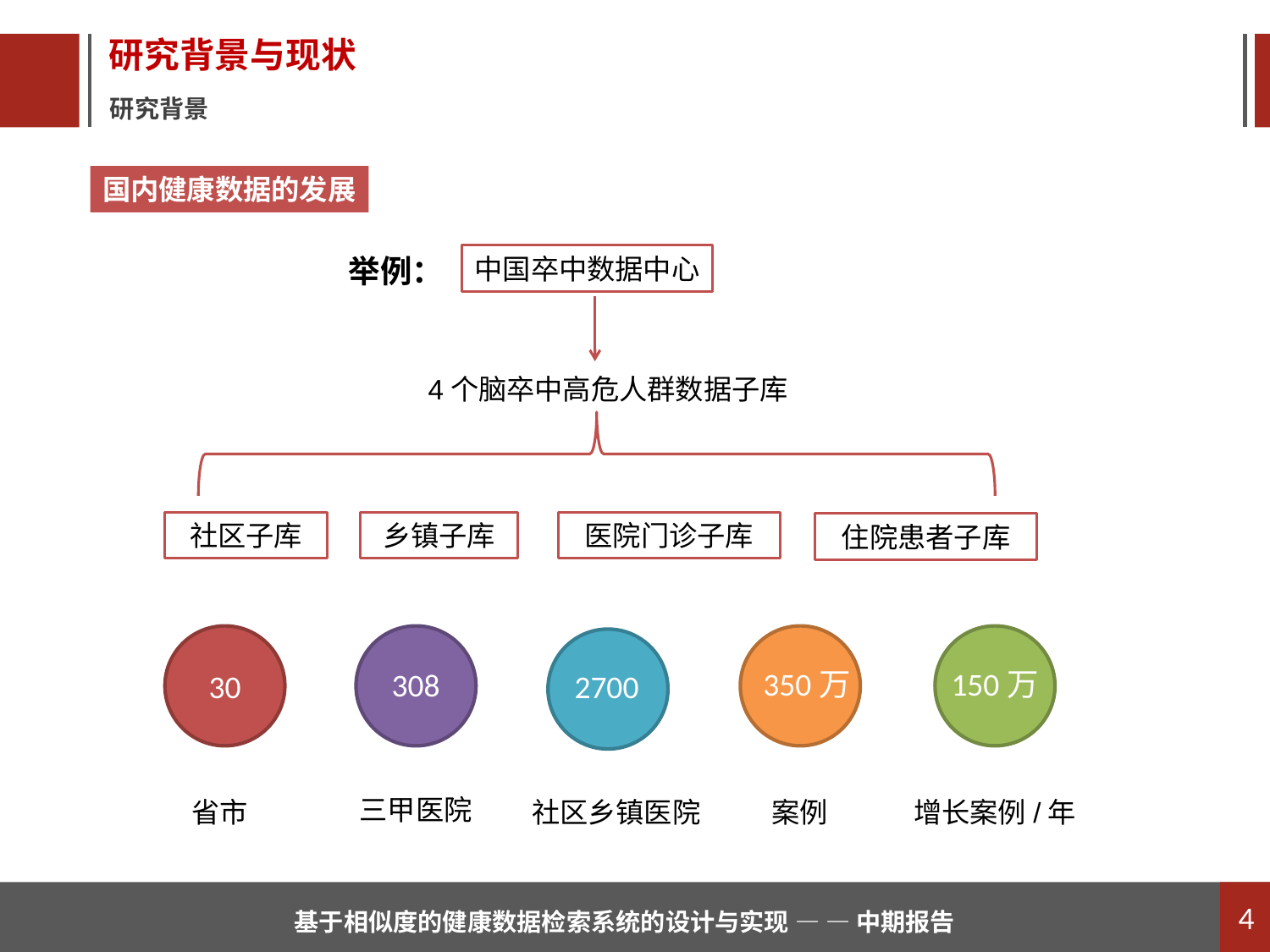

研究背景与现状

研究背景
国内健康数据的发展
举例：
中国卒中数据中心
4个脑卒中高危人群数据子库
社区子库
乡镇子库
医院门诊子库
住院患者子库

350万
150万
308
30
2700
三甲医院
省市
社区乡镇医院
案例
增长案例/年

4
基于相似度的健康数据检索系统的设计与实现 — — 中期报告